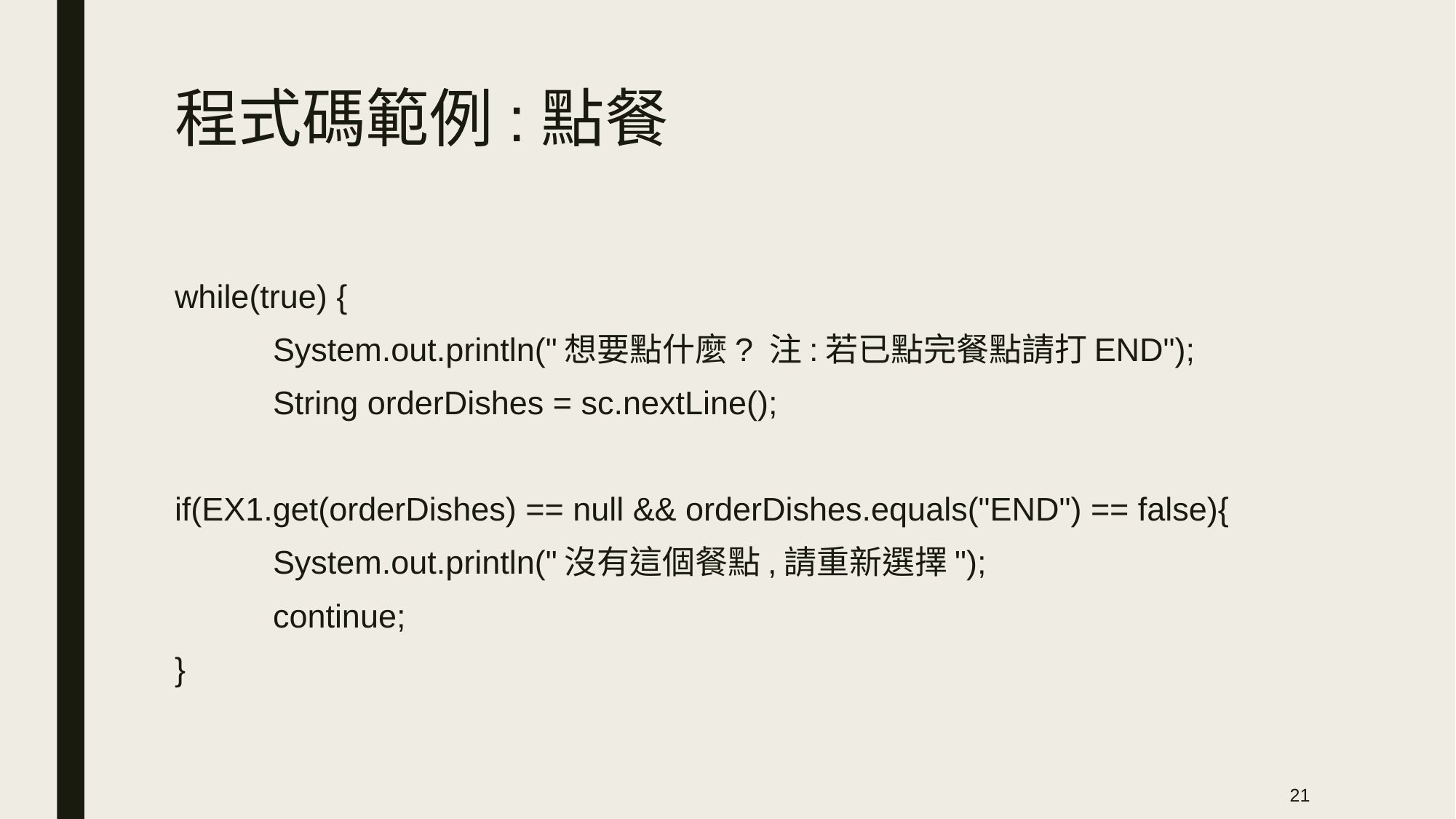

# 程式碼範例:點餐
while(true) {
	System.out.println("想要點什麼? 注:若已點完餐點請打END");
	String orderDishes = sc.nextLine();

if(EX1.get(orderDishes) == null && orderDishes.equals("END") == false){
	System.out.println("沒有這個餐點,請重新選擇");
	continue;
}
21